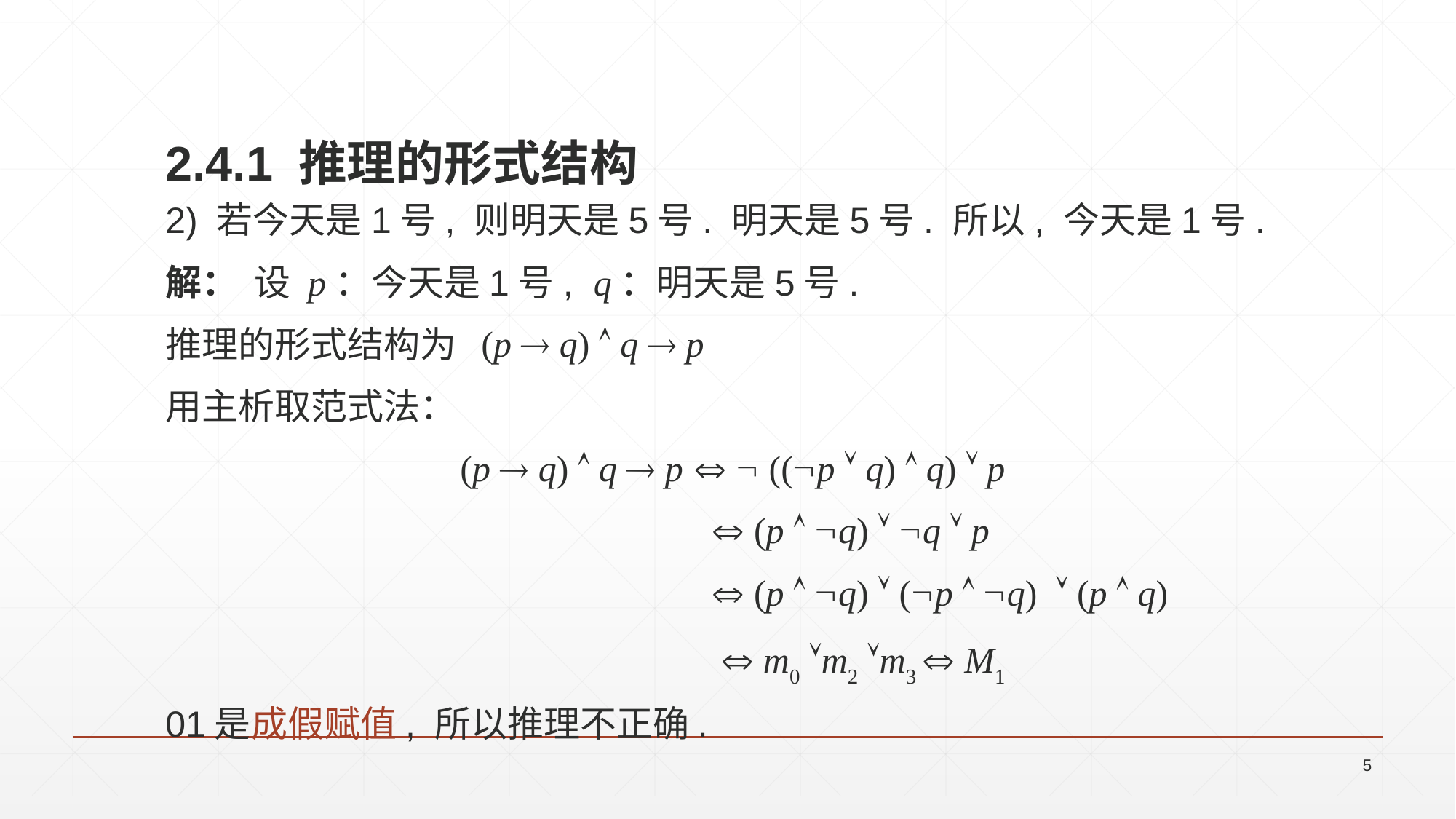

2.4.1 推理的形式结构
2) 若今天是1号, 则明天是5号. 明天是5号. 所以, 今天是1号.
解：  设 p：今天是1号,  q：明天是5号.
推理的形式结构为
用主析取范式法：
 (p → q) ∧ q → p ⇔ ¬ ((¬p ∨ q) ∧ q) ∨ p
					        ⇔ (p ∧ ¬q) ∨ ¬q ∨ p
					        ⇔ (p ∧ ¬q) ∨ (¬p ∧ ¬q)  ∨ (p ∧ q)
					          ⇔ m0 ∨m2 ∨m3 ⇔ M1
01是成假赋值, 所以推理不正确.
(p → q) ∧ q → p
5